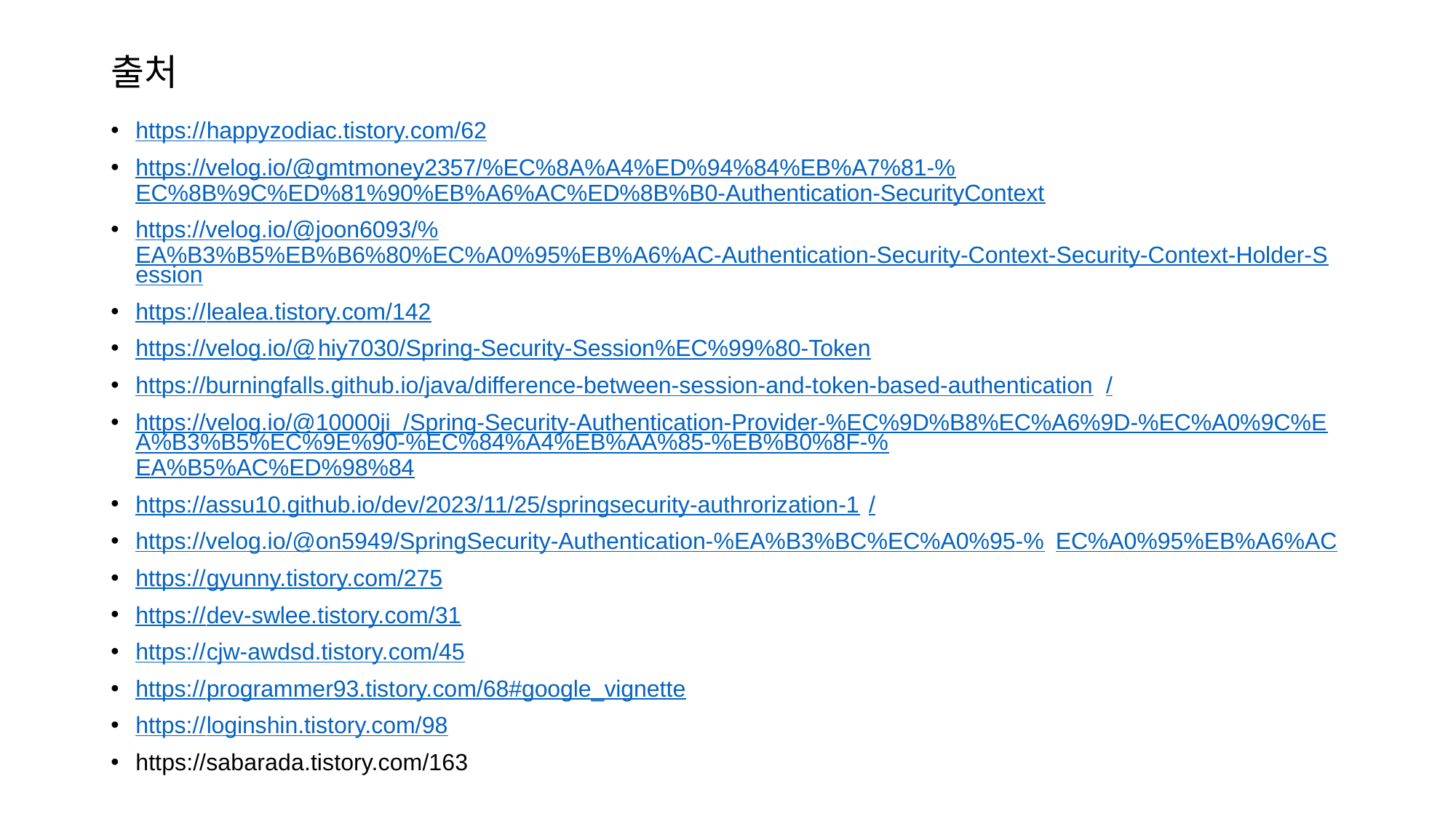

# 출처
https://happyzodiac.tistory.com/62
https://velog.io/@gmtmoney2357/%EC%8A%A4%ED%94%84%EB%A7%81-%EC%8B%9C%ED%81%90%EB%A6%AC%ED%8B%B0-Authentication-SecurityContext
https://velog.io/@joon6093/%EA%B3%B5%EB%B6%80%EC%A0%95%EB%A6%AC-Authentication-Security-Context-Security-Context-Holder-Session
https://lealea.tistory.com/142
https://velog.io/@hiy7030/Spring-Security-Session%EC%99%80-Token
https://burningfalls.github.io/java/difference-between-session-and-token-based-authentication/
https://velog.io/@10000ji_/Spring-Security-Authentication-Provider-%EC%9D%B8%EC%A6%9D-%EC%A0%9C%EA%B3%B5%EC%9E%90-%EC%84%A4%EB%AA%85-%EB%B0%8F-%EA%B5%AC%ED%98%84
https://assu10.github.io/dev/2023/11/25/springsecurity-authrorization-1/
https://velog.io/@on5949/SpringSecurity-Authentication-%EA%B3%BC%EC%A0%95-%EC%A0%95%EB%A6%AC
https://gyunny.tistory.com/275
https://dev-swlee.tistory.com/31
https://cjw-awdsd.tistory.com/45
https://programmer93.tistory.com/68#google_vignette
https://loginshin.tistory.com/98
https://sabarada.tistory.com/163